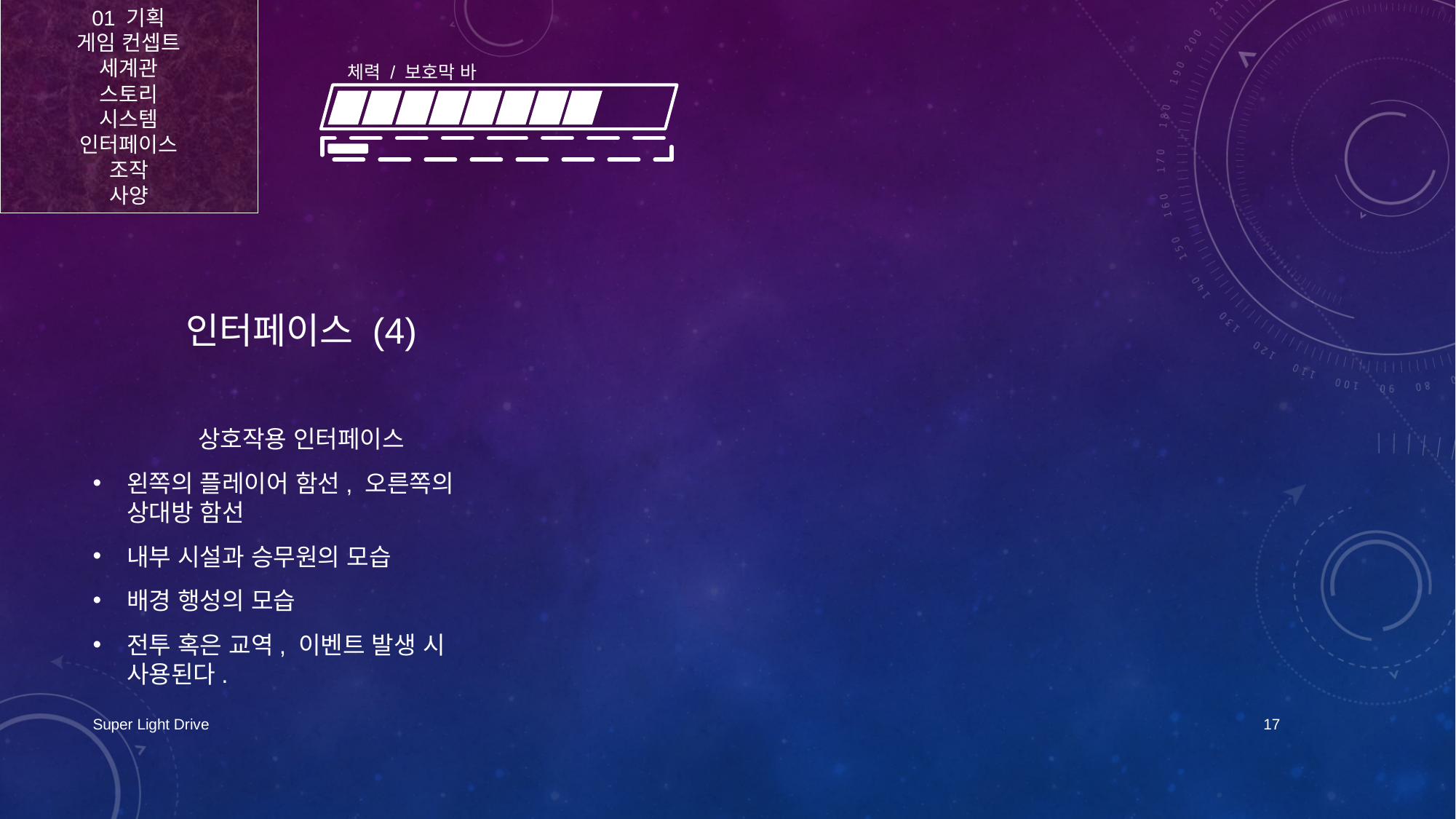

01 기획
게임 컨셉트
세계관
스토리
시스템
인터페이스
조작
사양
체력 / 보호막 바

# 인터페이스 (4)
상호작용 인터페이스
왼쪽의 플레이어 함선, 오른쪽의 상대방 함선
내부 시설과 승무원의 모습
배경 행성의 모습
전투 혹은 교역, 이벤트 발생 시 사용된다.
Super Light Drive
17